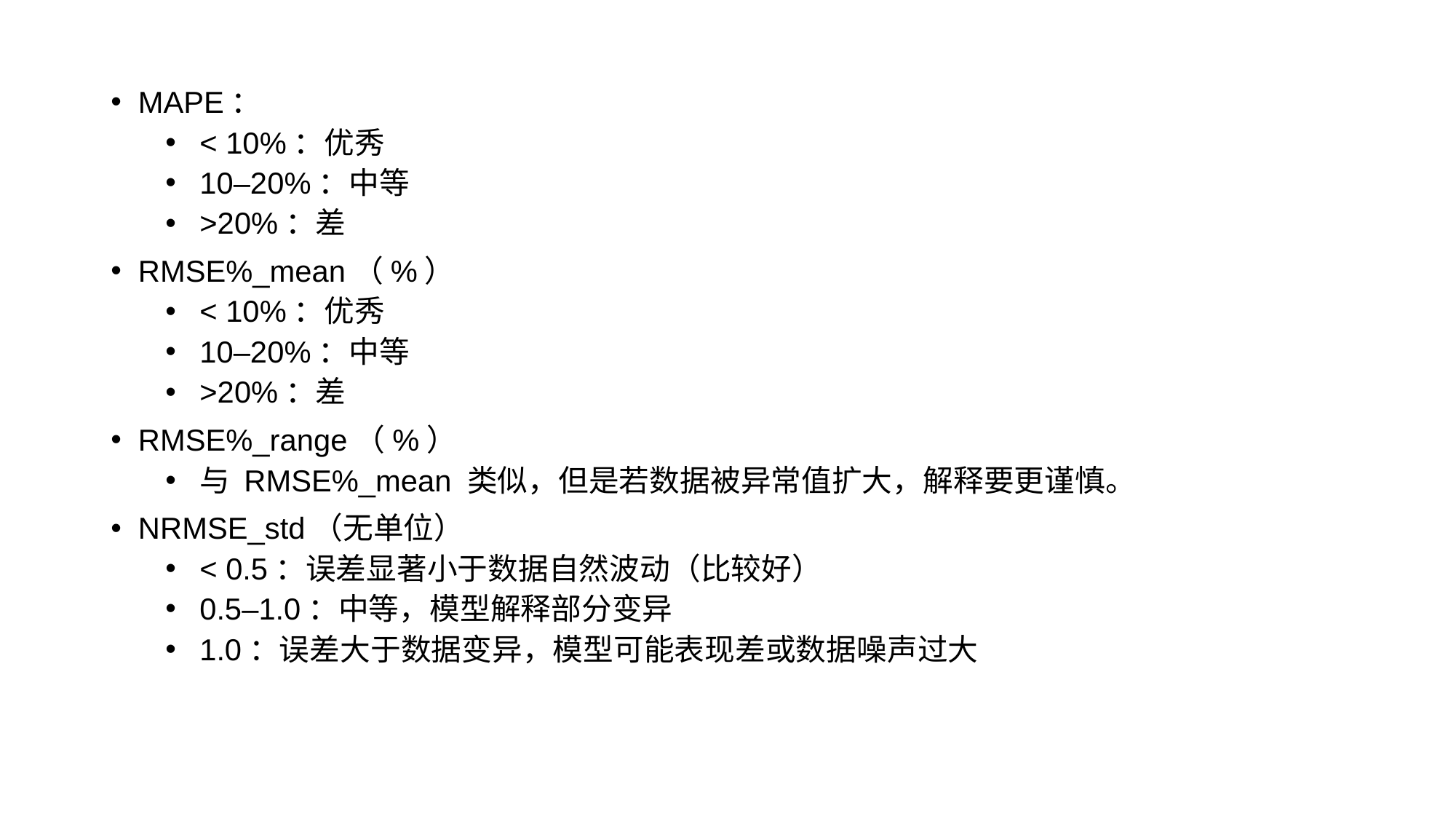

MAPE：
< 10%：优秀
10–20%：中等
>20%：差
RMSE%_mean（%）
< 10%：优秀
10–20%：中等
>20%：差
RMSE%_range（%）
与 RMSE%_mean 类似，但是若数据被异常值扩大，解释要更谨慎。
NRMSE_std（无单位）
< 0.5：误差显著小于数据自然波动（比较好）
0.5–1.0：中等，模型解释部分变异
1.0：误差大于数据变异，模型可能表现差或数据噪声过大